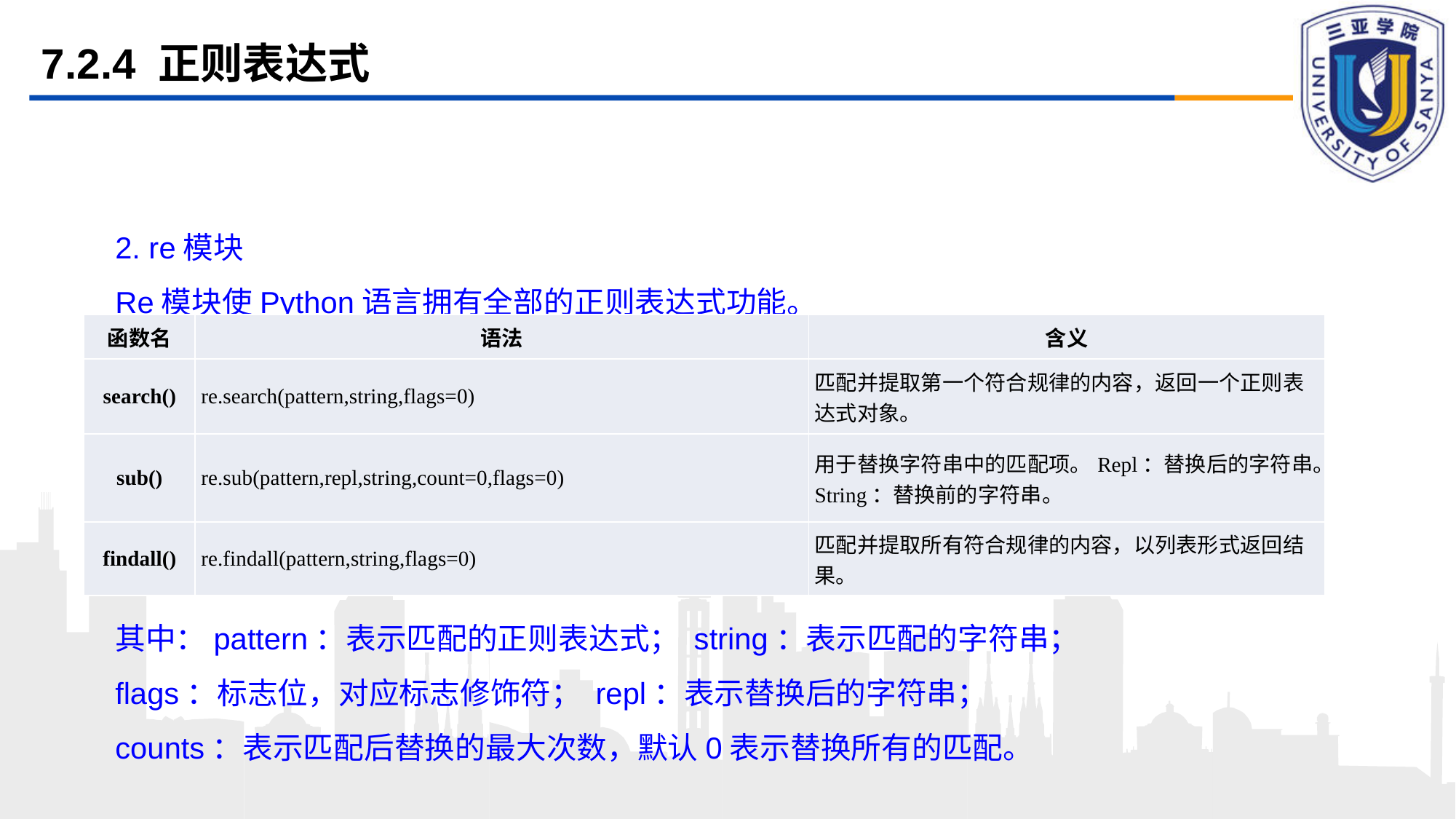

# 7.2.4 正则表达式
2. re模块
Re模块使Python语言拥有全部的正则表达式功能。
| 函数名 | 语法 | 含义 |
| --- | --- | --- |
| search() | re.search(pattern,string,flags=0) | 匹配并提取第一个符合规律的内容，返回一个正则表达式对象。 |
| sub() | re.sub(pattern,repl,string,count=0,flags=0) | 用于替换字符串中的匹配项。Repl：替换后的字符串。 String：替换前的字符串。 |
| findall() | re.findall(pattern,string,flags=0) | 匹配并提取所有符合规律的内容，以列表形式返回结果。 |
其中：pattern：表示匹配的正则表达式； string：表示匹配的字符串；
flags：标志位，对应标志修饰符； repl：表示替换后的字符串；
counts：表示匹配后替换的最大次数，默认0表示替换所有的匹配。